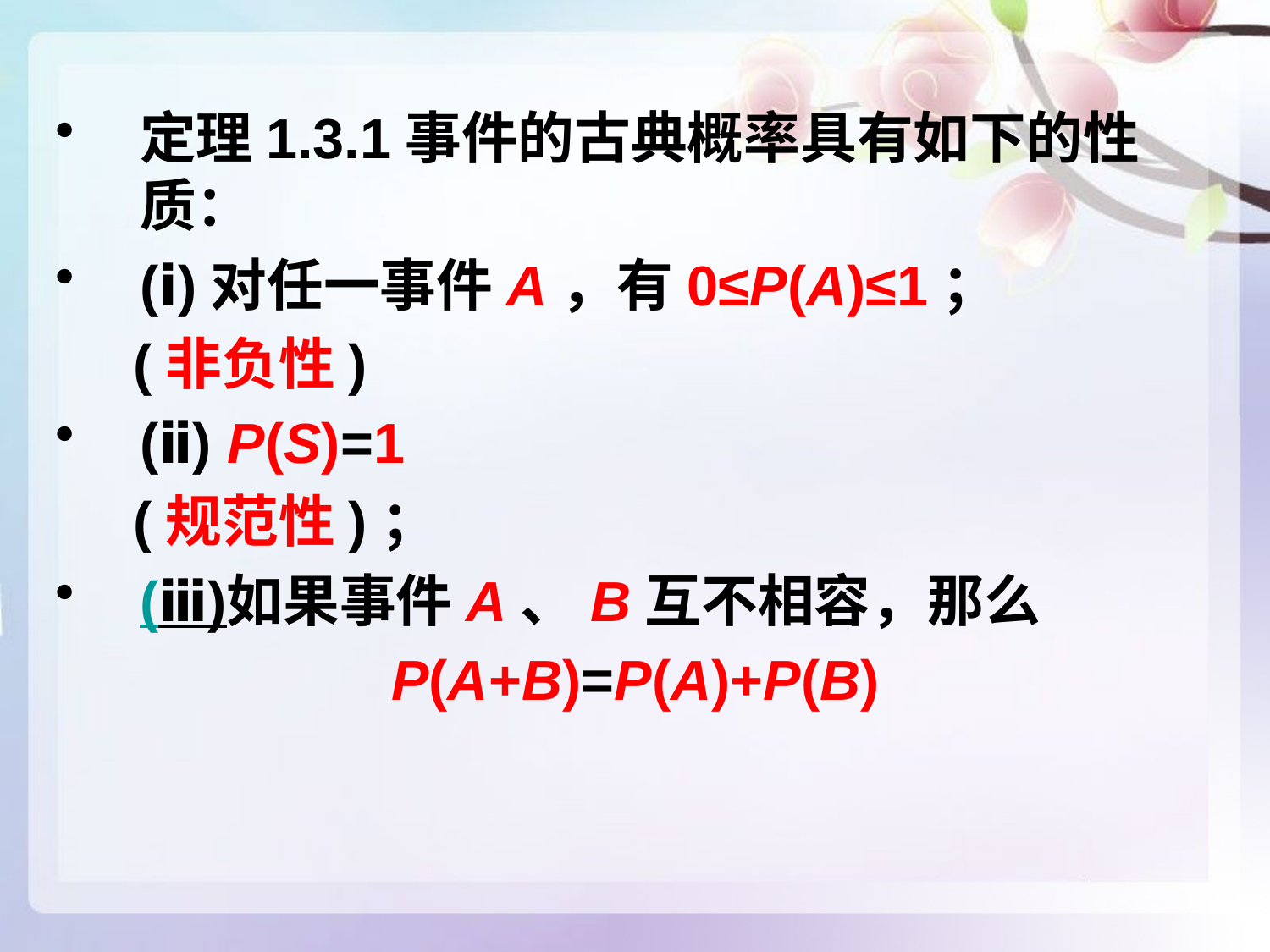

定理1.3.1事件的古典概率具有如下的性质：
(ⅰ)对任一事件A，有0≤P(A)≤1；
     (非负性)
(ⅱ) P(S)=1
     (规范性)；
(ⅲ)如果事件A、B互不相容，那么
P(A+B)=P(A)+P(B)